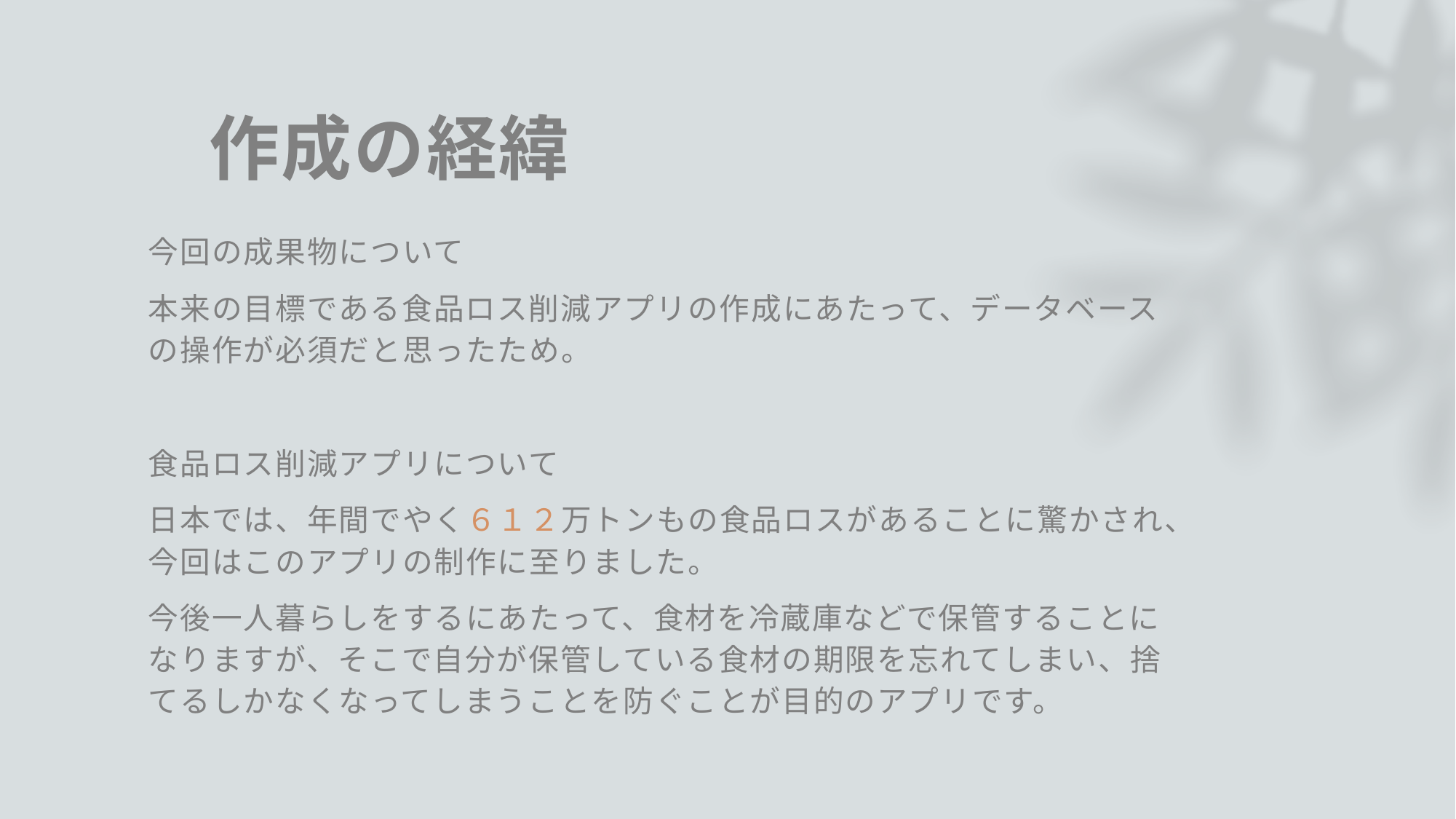

# 作成の経緯
今回の成果物について
本来の目標である食品ロス削減アプリの作成にあたって、データベースの操作が必須だと思ったため。

食品ロス削減アプリについて
日本では、年間でやく６１２万トンもの食品ロスがあることに驚かされ、今回はこのアプリの制作に至りました。
今後一人暮らしをするにあたって、食材を冷蔵庫などで保管することになりますが、そこで自分が保管している食材の期限を忘れてしまい、捨てるしかなくなってしまうことを防ぐことが目的のアプリです。